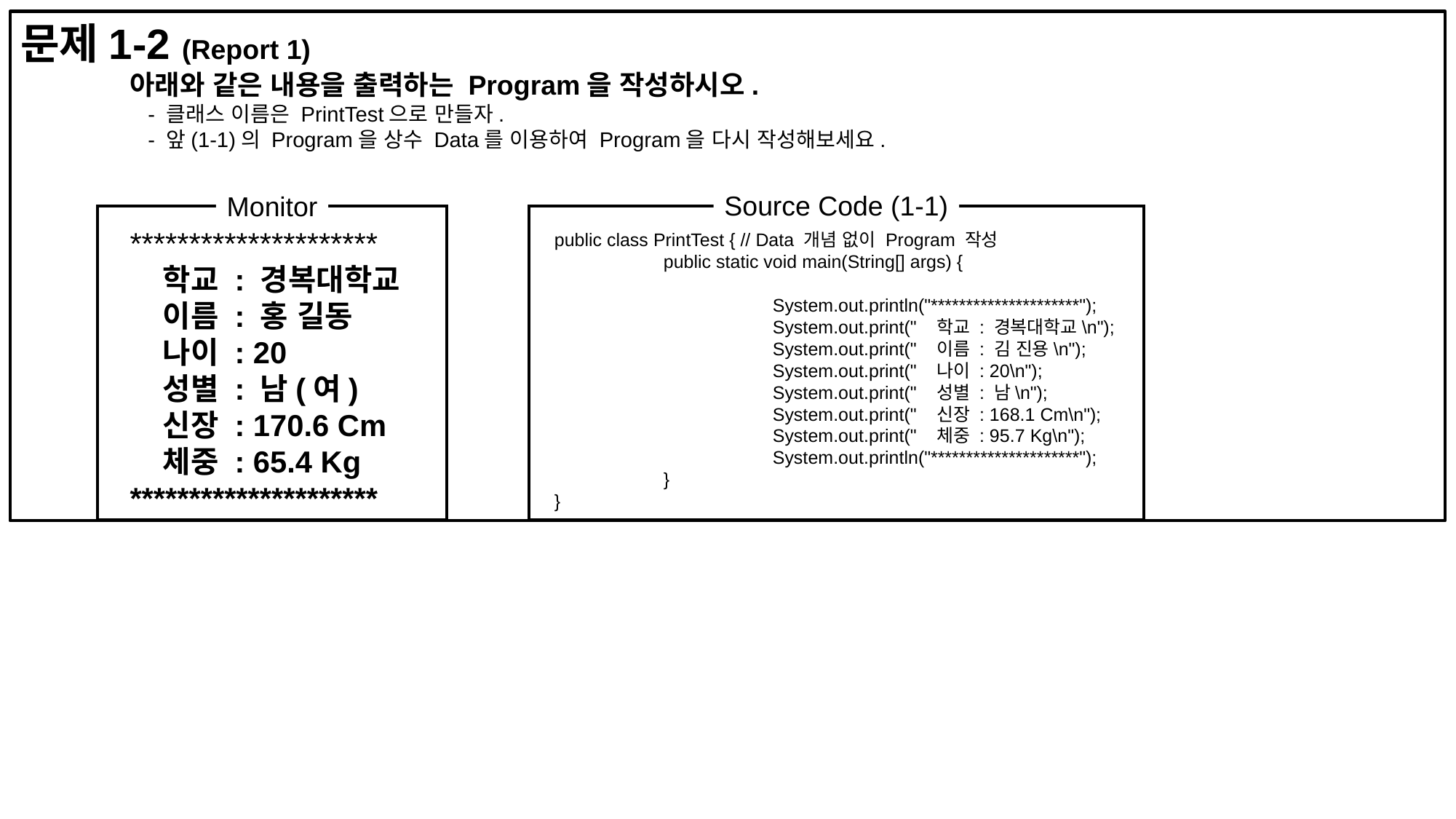

문제1-2 (Report 1)
	아래와 같은 내용을 출력하는 Program을 작성하시오.
	   - 클래스 이름은 PrintTest으로 만들자.
	   - 앞(1-1)의 Program을 상수 Data를 이용하여 Program을 다시 작성해보세요.

	*********************
	   학교 : 경복대학교
	   이름 : 홍 길동
	   나이 : 20
	   성별 : 남(여)
	   신장 : 170.6 Cm
	   체중 : 65.4 Kg
	*********************
Source Code (1-1)
Monitor

	public class PrintTest { // Data 개념 없이 Program 작성
    		public static void main(String[] args) {

        			System.out.println("*********************");
        			System.out.print("   학교 : 경복대학교\n");
        			System.out.print("   이름 : 김 진용\n");
        			System.out.print("   나이 : 20\n");
        			System.out.print("   성별 : 남\n");
        			System.out.print("   신장 : 168.1 Cm\n");
        			System.out.print("   체중 : 95.7 Kg\n");
        			System.out.println("*********************");
    		}
	}